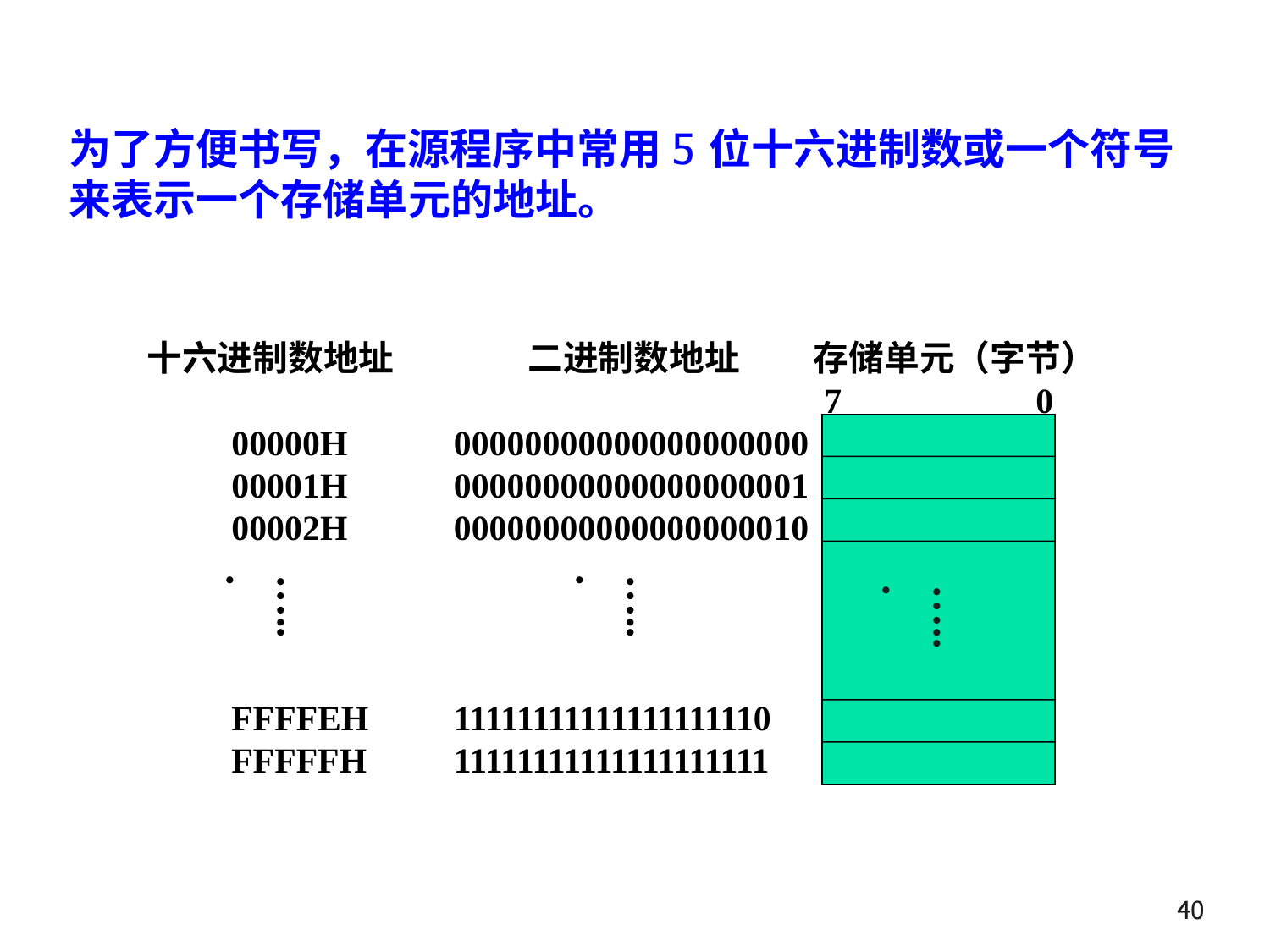

为了方便书写，在源程序中常用5位十六进制数或一个符号来表示一个存储单元的地址。
十六进制数地址
00000H
00001H
00002H
…...
FFFFEH
FFFFFH
二进制数地址
存储单元（字节）
7
0
00000000000000000000

00000000000000000001

00000000000000000010

…...
…...
11111111111111111110

11111111111111111111

40